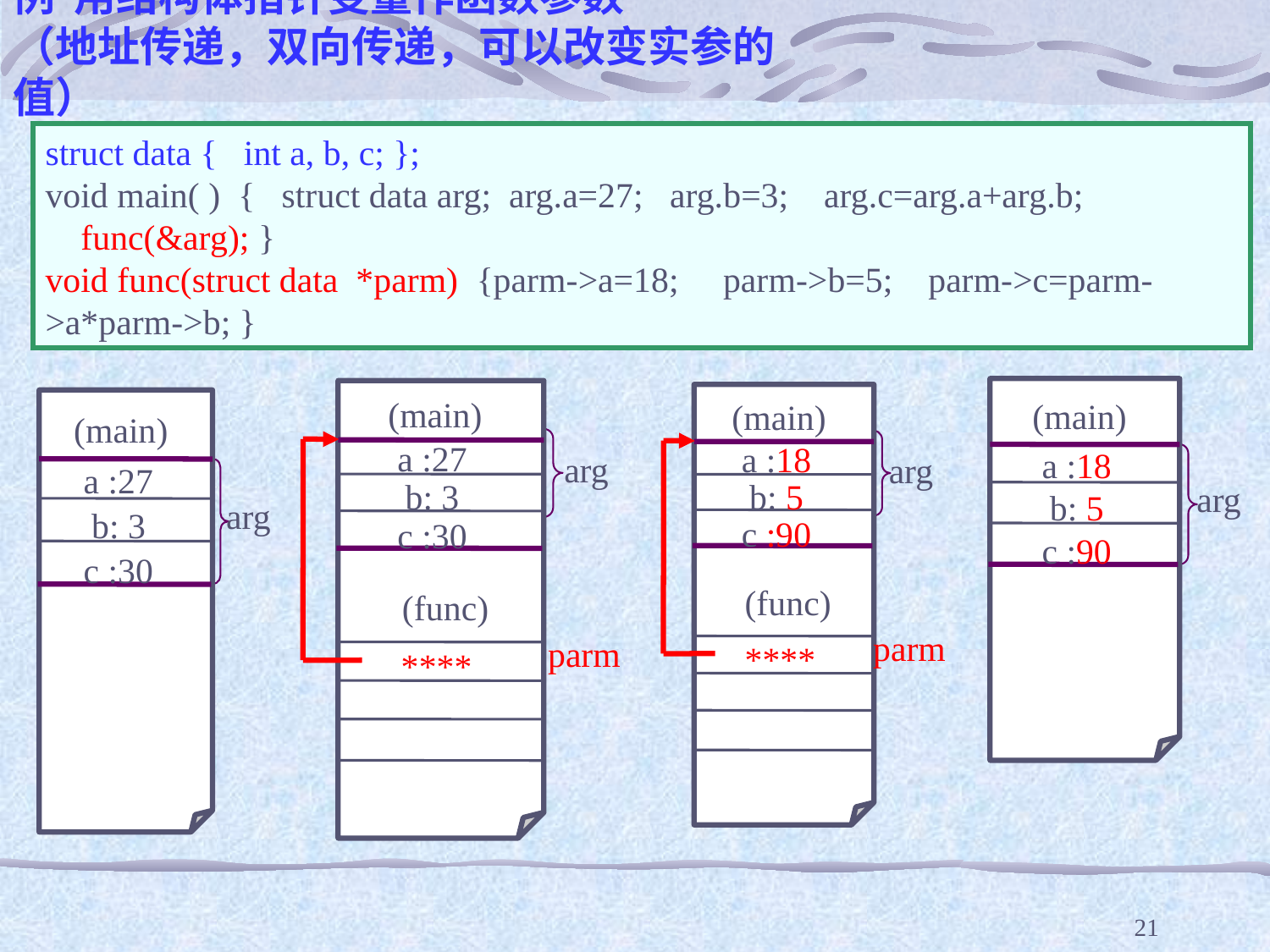

例  用结构体指针变量作函数参数
（地址传递，双向传递，可以改变实参的值）

struct data {   int a, b, c; };
void main( )  {   struct data arg;  arg.a=27;   arg.b=3;    arg.c=arg.a+arg.b;
    func(&arg); }
void func(struct data  *parm)  {parm->a=18;     parm->b=5;    parm->c=parm->a*parm->b; }

(main)
a :18
b: 5
c :90

arg

(main)

arg
a :27
b: 3
c :30

(func)
parm
****

(main)

arg
a :18
b: 5
c :90

(func)
parm
****

(main)
a :27
b: 3
c :30

arg

21